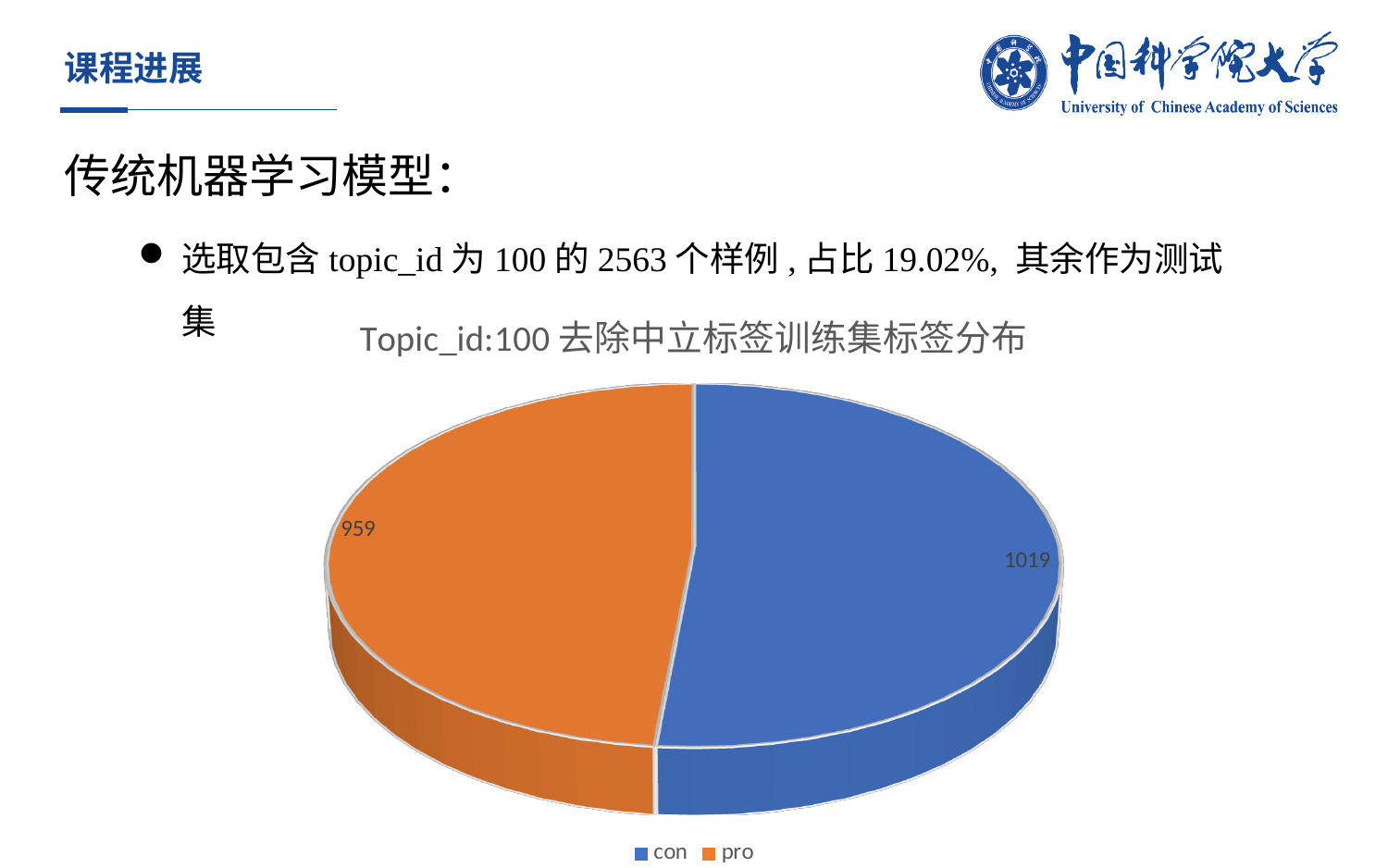

# 课程进展
传统机器学习模型：
选取包含topic_id为100的2563个样例,占比19.02%, 其余作为测试集

[unsupported chart]